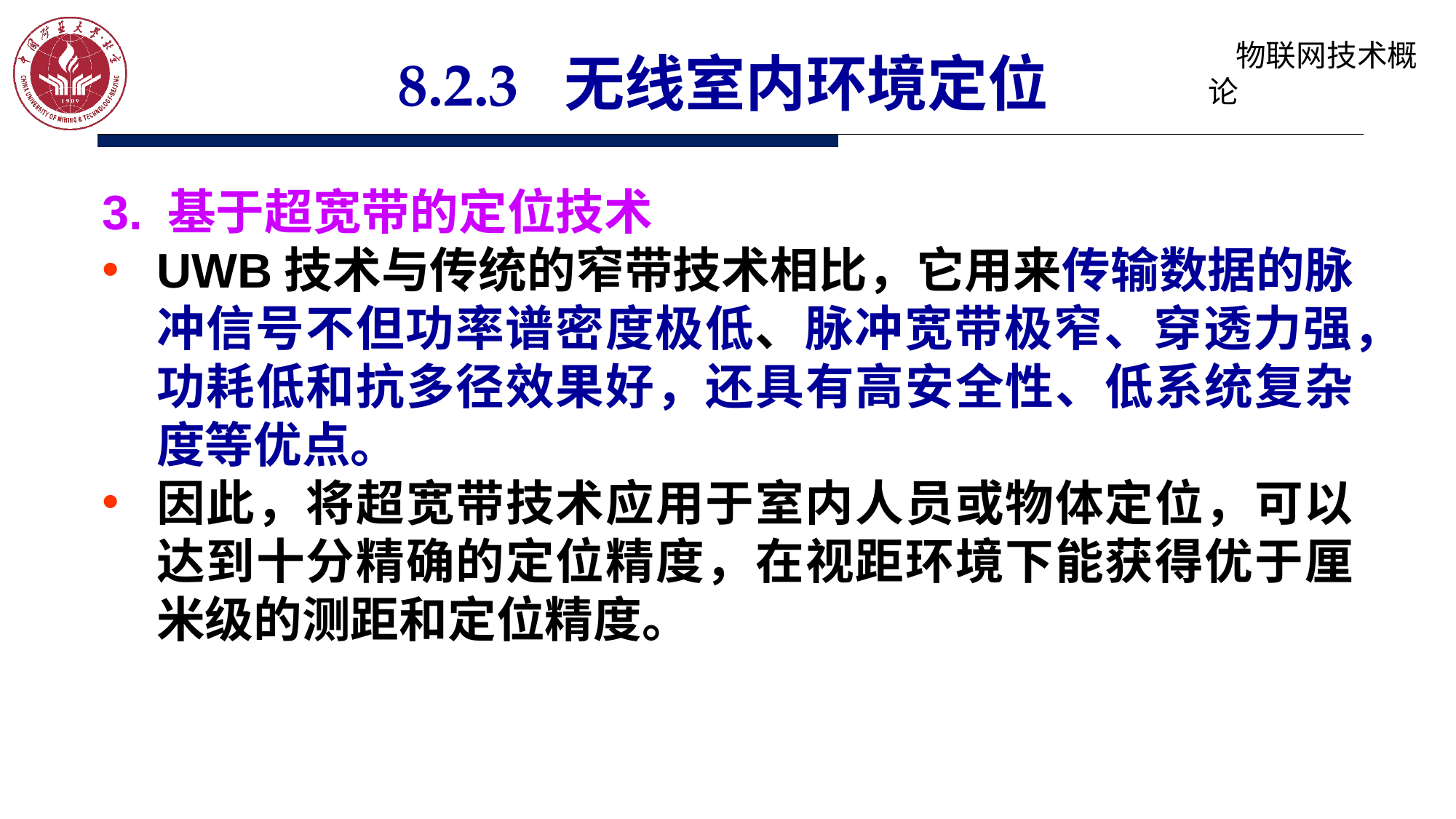

# 8.2.3  无线室内环境定位
3. 基于超宽带的定位技术
UWB技术与传统的窄带技术相比，它用来传输数据的脉冲信号不但功率谱密度极低、脉冲宽带极窄、穿透力强，功耗低和抗多径效果好，还具有高安全性、低系统复杂度等优点。
因此，将超宽带技术应用于室内人员或物体定位，可以达到十分精确的定位精度，在视距环境下能获得优于厘米级的测距和定位精度。